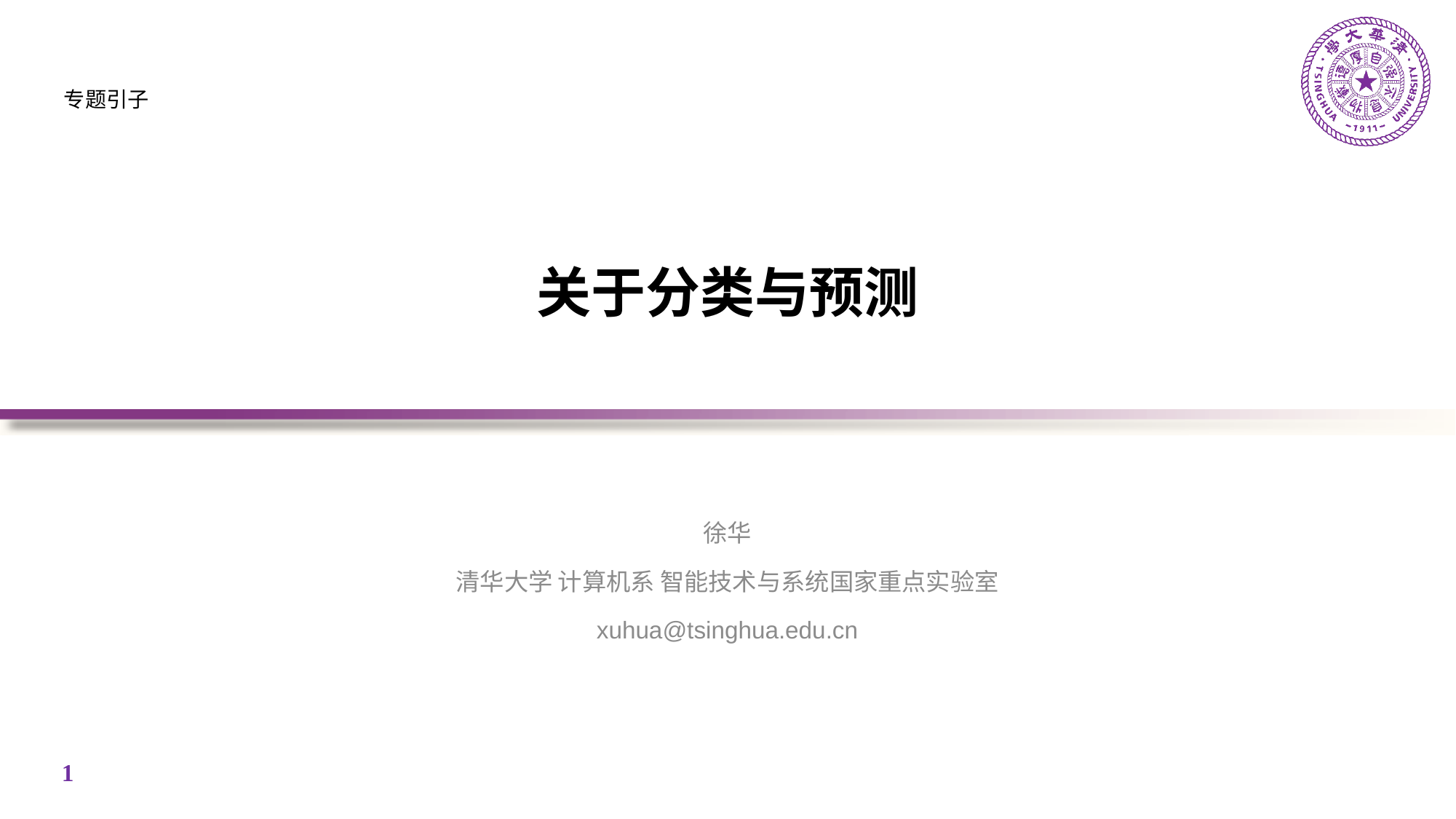

专题引子
# 关于分类与预测

徐华
清华大学 计算机系 智能技术与系统国家重点实验室
xuhua@tsinghua.edu.cn